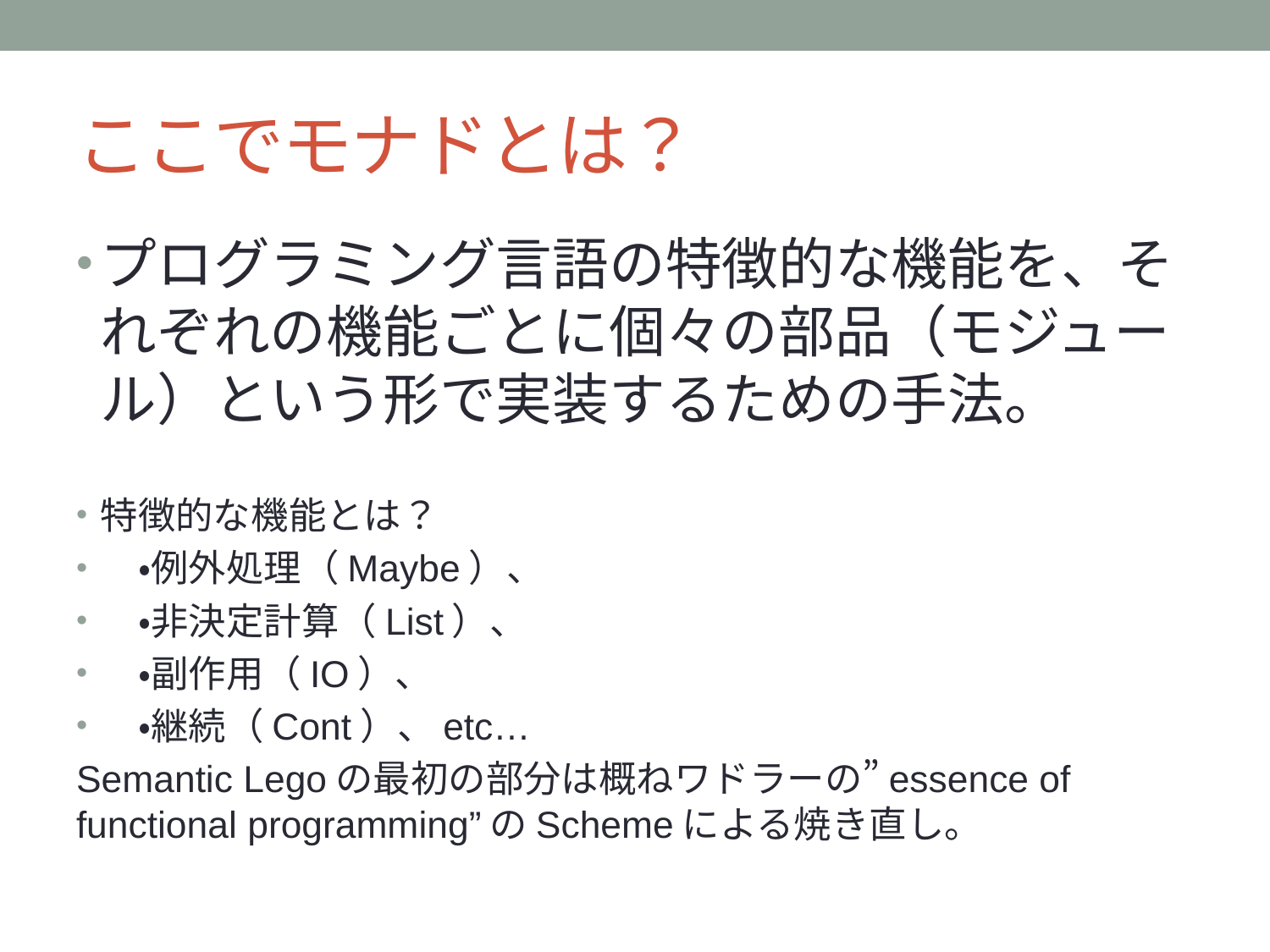

# ここでモナドとは？
プログラミング言語の特徴的な機能を、それぞれの機能ごとに個々の部品（モジュール）という形で実装するための手法。

特徴的な機能とは？
　・例外処理（Maybe）、
　・非決定計算（List）、
　・副作用（IO）、
　・継続（Cont）、etc…
Semantic Legoの最初の部分は概ねワドラーの”essence of functional programming”のSchemeによる焼き直し。